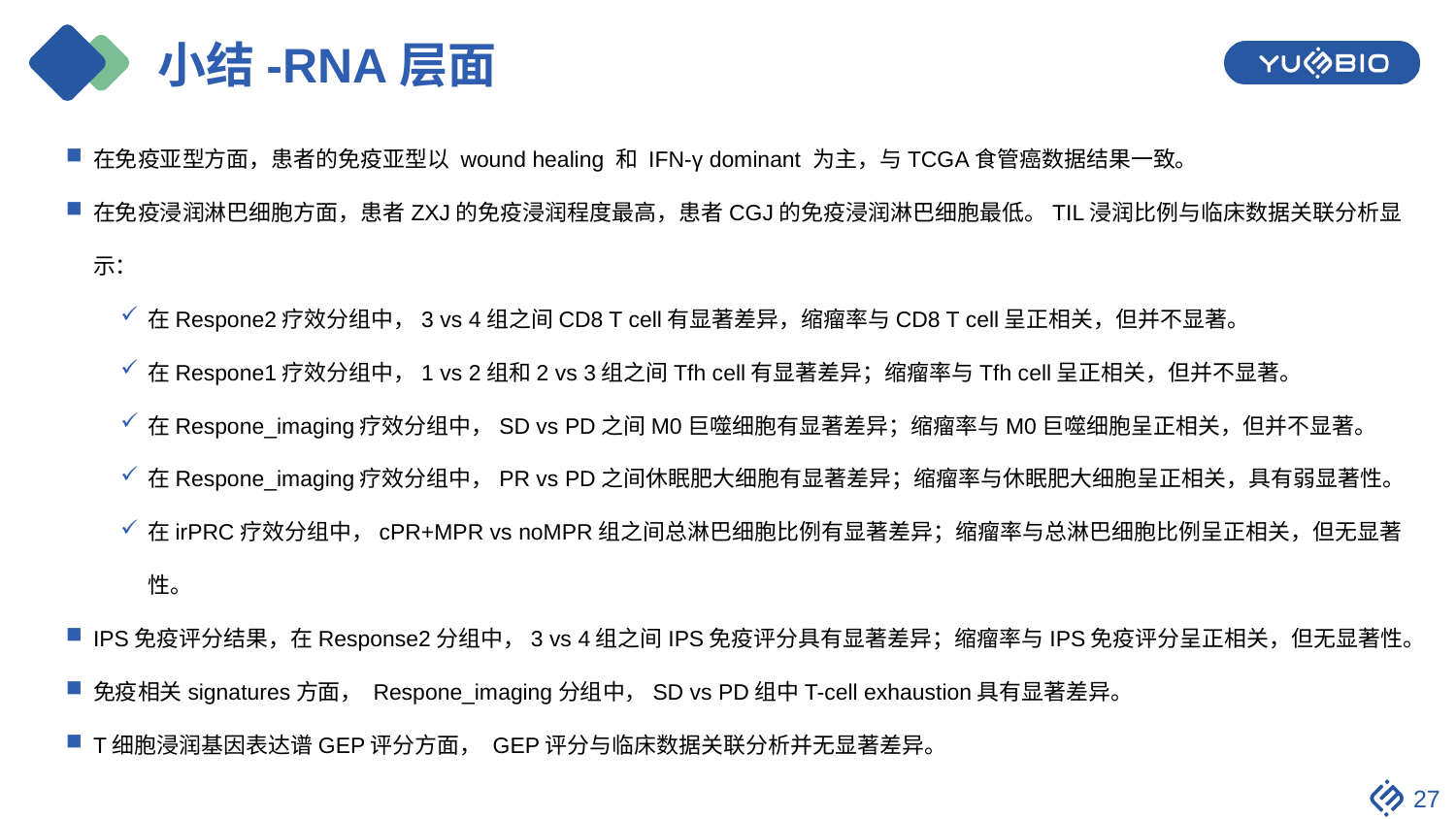

# 小结-RNA层面
在免疫亚型方面，患者的免疫亚型以 wound healing 和 IFN-γ dominant 为主，与TCGA食管癌数据结果一致。
在免疫浸润淋巴细胞方面，患者ZXJ的免疫浸润程度最高，患者CGJ的免疫浸润淋巴细胞最低。TIL浸润比例与临床数据关联分析显示：
在Respone2疗效分组中，3 vs 4组之间CD8 T cell有显著差异，缩瘤率与CD8 T cell呈正相关，但并不显著。
在Respone1疗效分组中，1 vs 2组和2 vs 3组之间Tfh cell有显著差异；缩瘤率与Tfh cell呈正相关，但并不显著。
在Respone_imaging疗效分组中，SD vs PD之间M0巨噬细胞有显著差异；缩瘤率与M0巨噬细胞呈正相关，但并不显著。
在Respone_imaging疗效分组中，PR vs PD之间休眠肥大细胞有显著差异；缩瘤率与休眠肥大细胞呈正相关，具有弱显著性。
在irPRC疗效分组中，cPR+MPR vs noMPR组之间总淋巴细胞比例有显著差异；缩瘤率与总淋巴细胞比例呈正相关，但无显著性。
IPS免疫评分结果，在Response2分组中，3 vs 4组之间IPS免疫评分具有显著差异；缩瘤率与IPS免疫评分呈正相关，但无显著性。
免疫相关signatures方面， Respone_imaging分组中，SD vs PD组中T-cell exhaustion具有显著差异。
T细胞浸润基因表达谱GEP评分方面， GEP评分与临床数据关联分析并无显著差异。

注：本次分析仅针对基线样本，且有疗效评估RNA样本数仅11例，结果存在一定偏差，后续需纳入更多数据做进一步分析。